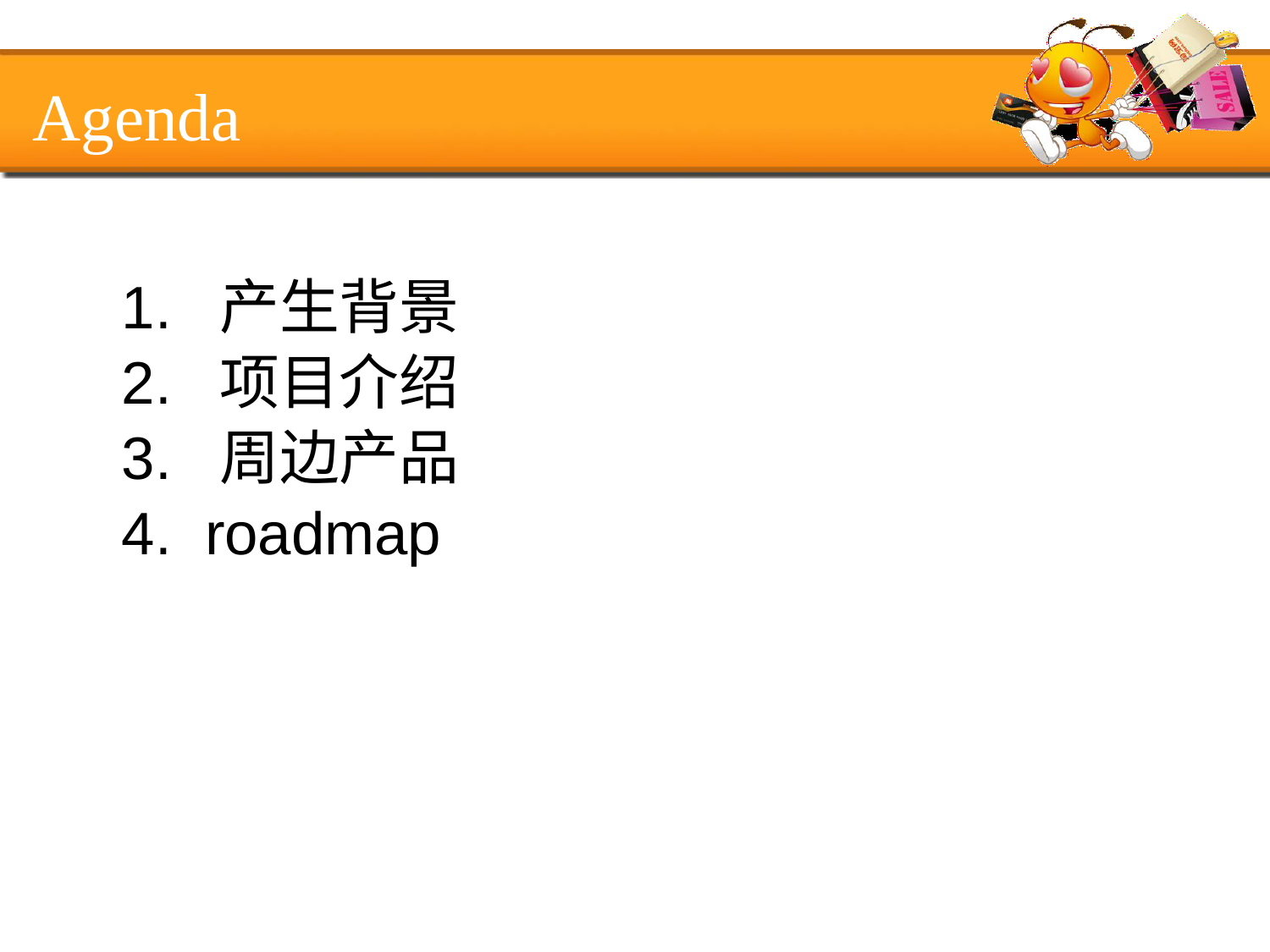

Agenda

1.  产生背景
2.  项目介绍
3.  周边产品
4.  roadmap